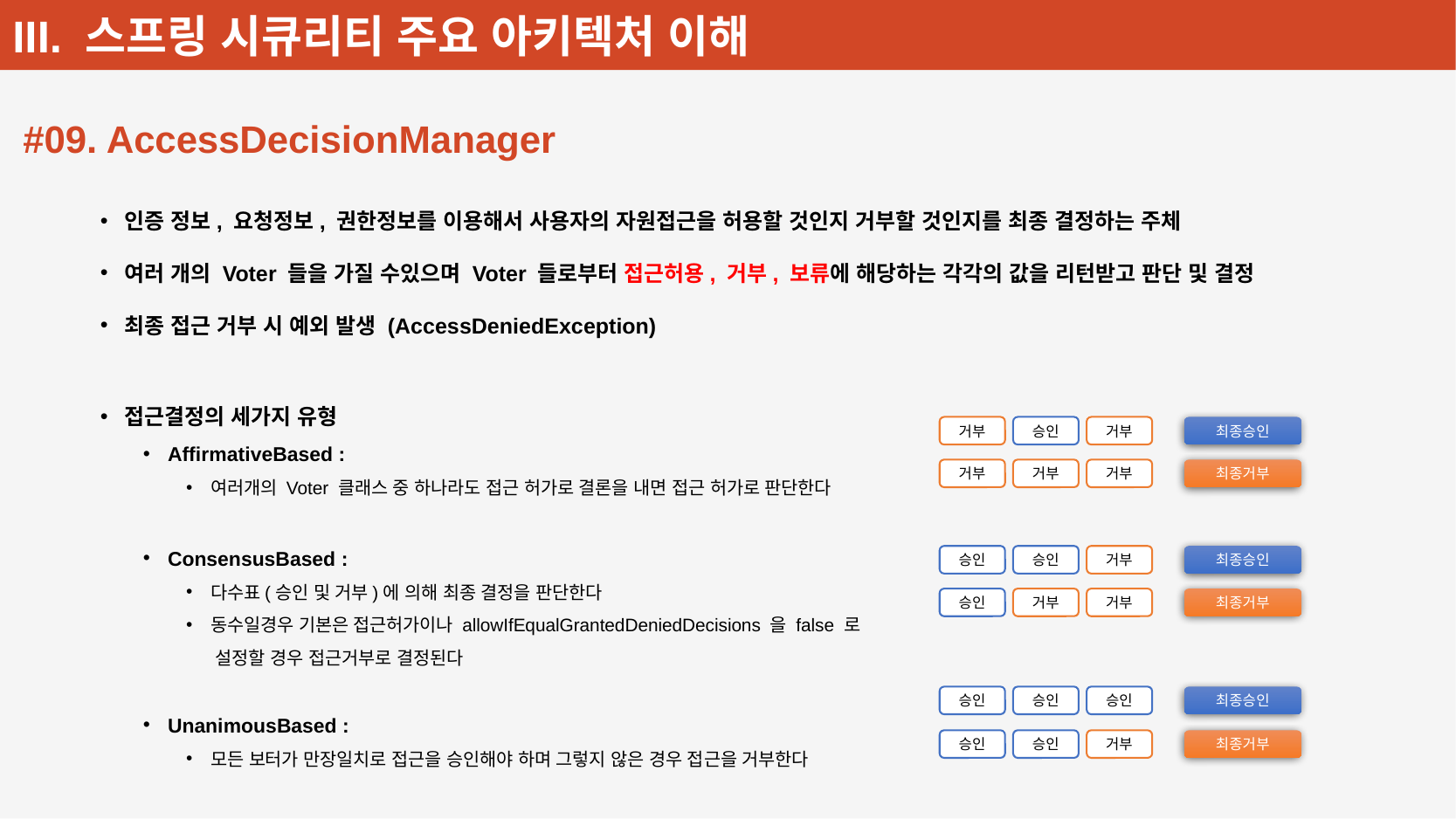

#09. AccessDecisionManager
인증 정보, 요청정보, 권한정보를 이용해서 사용자의 자원접근을 허용할 것인지 거부할 것인지를 최종 결정하는 주체
여러 개의 Voter 들을 가질 수있으며 Voter 들로부터 접근허용, 거부, 보류에 해당하는 각각의 값을 리턴받고 판단 및 결정
최종 접근 거부 시 예외 발생 (AccessDeniedException)

접근결정의 세가지 유형
AffirmativeBased :
여러개의 Voter 클래스 중 하나라도 접근 허가로 결론을 내면 접근 허가로 판단한다

ConsensusBased :
다수표(승인 및 거부)에 의해 최종 결정을 판단한다
동수일경우 기본은 접근허가이나 allowIfEqualGrantedDeniedDecisions 을 false 로
     설정할 경우 접근거부로 결정된다

UnanimousBased :
모든 보터가 만장일치로 접근을 승인해야 하며 그렇지 않은 경우 접근을 거부한다
거부
승인
거부
최종승인
거부
거부
거부
최종거부
승인
승인
거부
최종승인
승인
거부
거부
최종거부
승인
승인
승인
최종승인
승인
승인
거부
최종거부